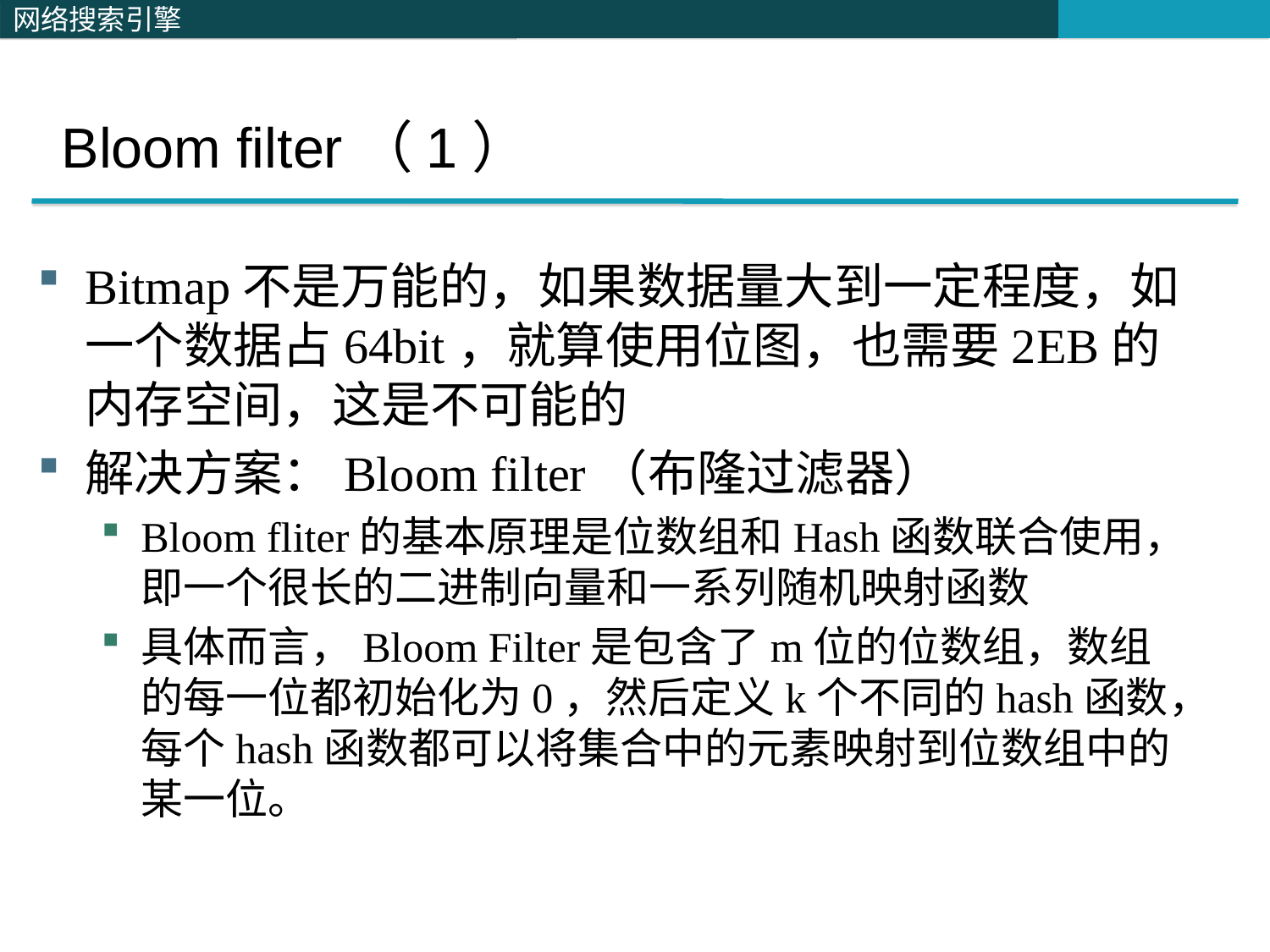

Bloom filter（1）
Bitmap不是万能的，如果数据量大到一定程度，如一个数据占64bit，就算使用位图，也需要2EB的内存空间，这是不可能的
解决方案：Bloom filter（布隆过滤器）
Bloom fliter的基本原理是位数组和Hash函数联合使用，即一个很长的二进制向量和一系列随机映射函数
具体而言，Bloom Filter是包含了m位的位数组，数组的每一位都初始化为0，然后定义k个不同的hash函数，每个hash函数都可以将集合中的元素映射到位数组中的某一位。

29